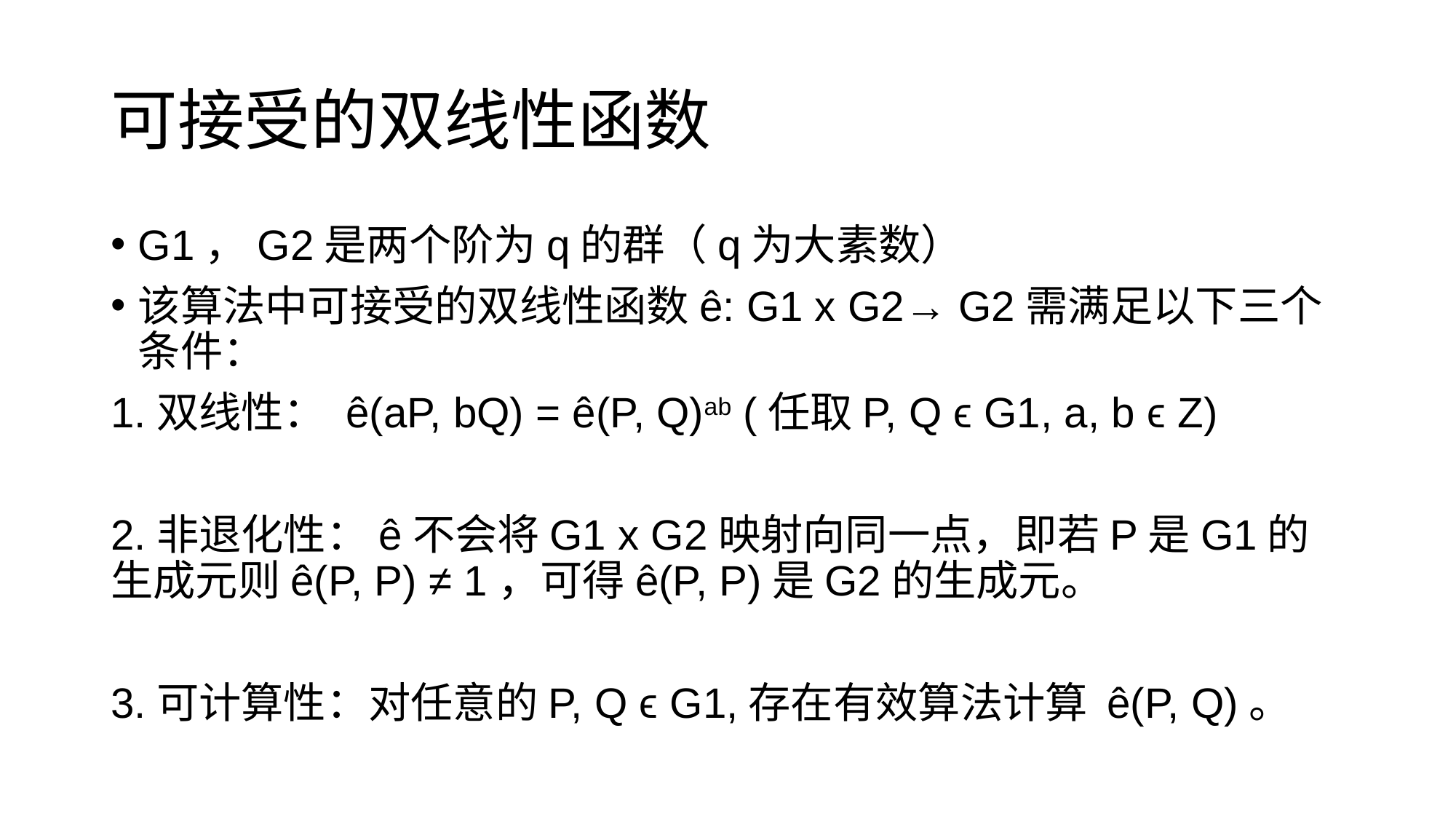

# 可接受的双线性函数
G1，G2是两个阶为q的群（q为大素数）
该算法中可接受的双线性函数ê: G1 x G2→ G2需满足以下三个条件：
1.双线性： ê(aP, bQ) = ê(P, Q)ab (任取P, Q ϵ G1, a, b ϵ Z)

2.非退化性：ê不会将G1 x G2映射向同一点，即若P是G1的生成元则ê(P, P) ≠ 1，可得ê(P, P)是G2的生成元。

3.可计算性：对任意的P, Q ϵ G1,存在有效算法计算 ê(P, Q)。